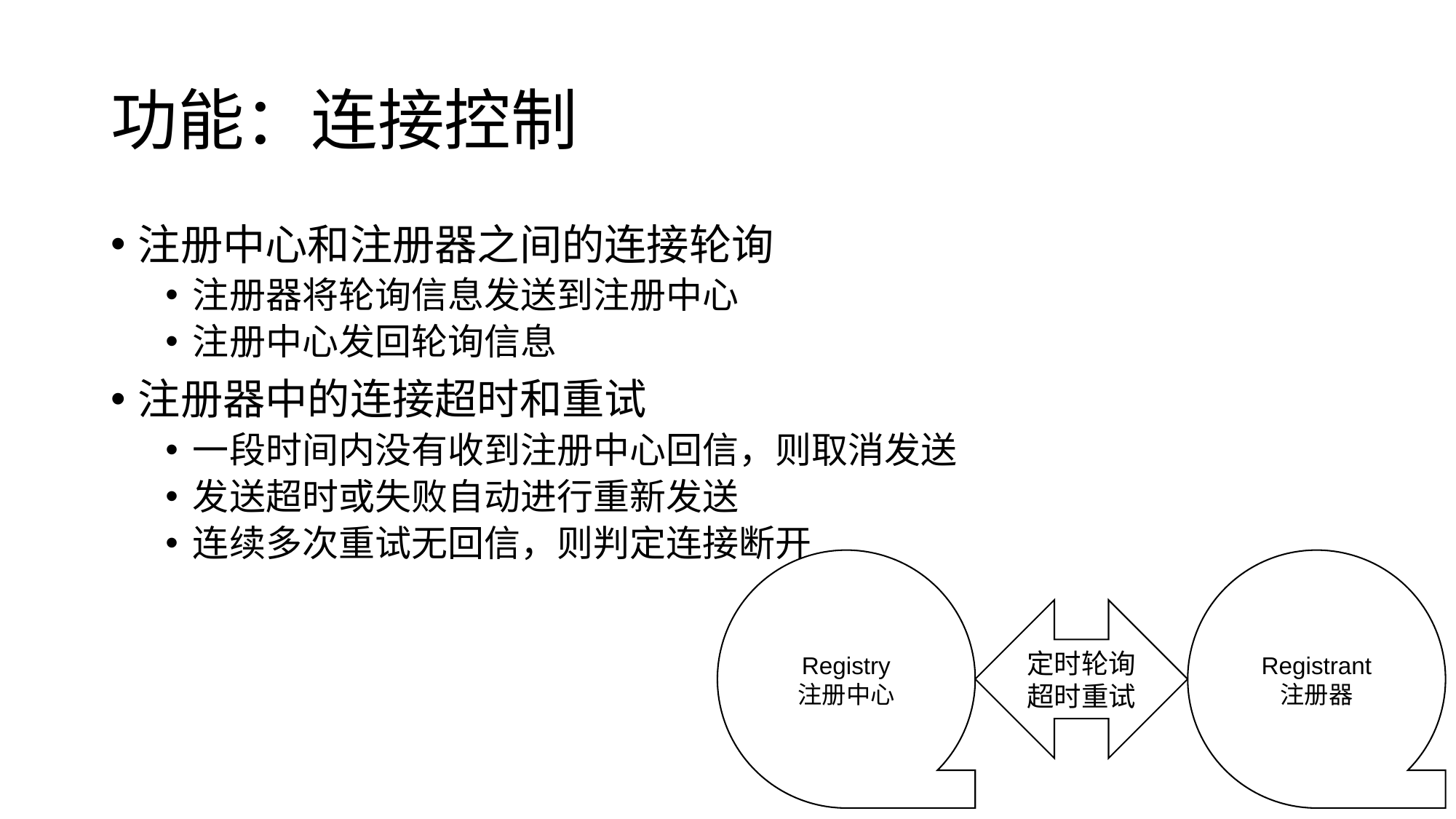

# 功能：连接控制
注册中心和注册器之间的连接轮询
注册器将轮询信息发送到注册中心
注册中心发回轮询信息
注册器中的连接超时和重试
一段时间内没有收到注册中心回信，则取消发送
发送超时或失败自动进行重新发送
连续多次重试无回信，则判定连接断开
Registry
注册中心
Registrant
注册器
定时轮询
超时重试